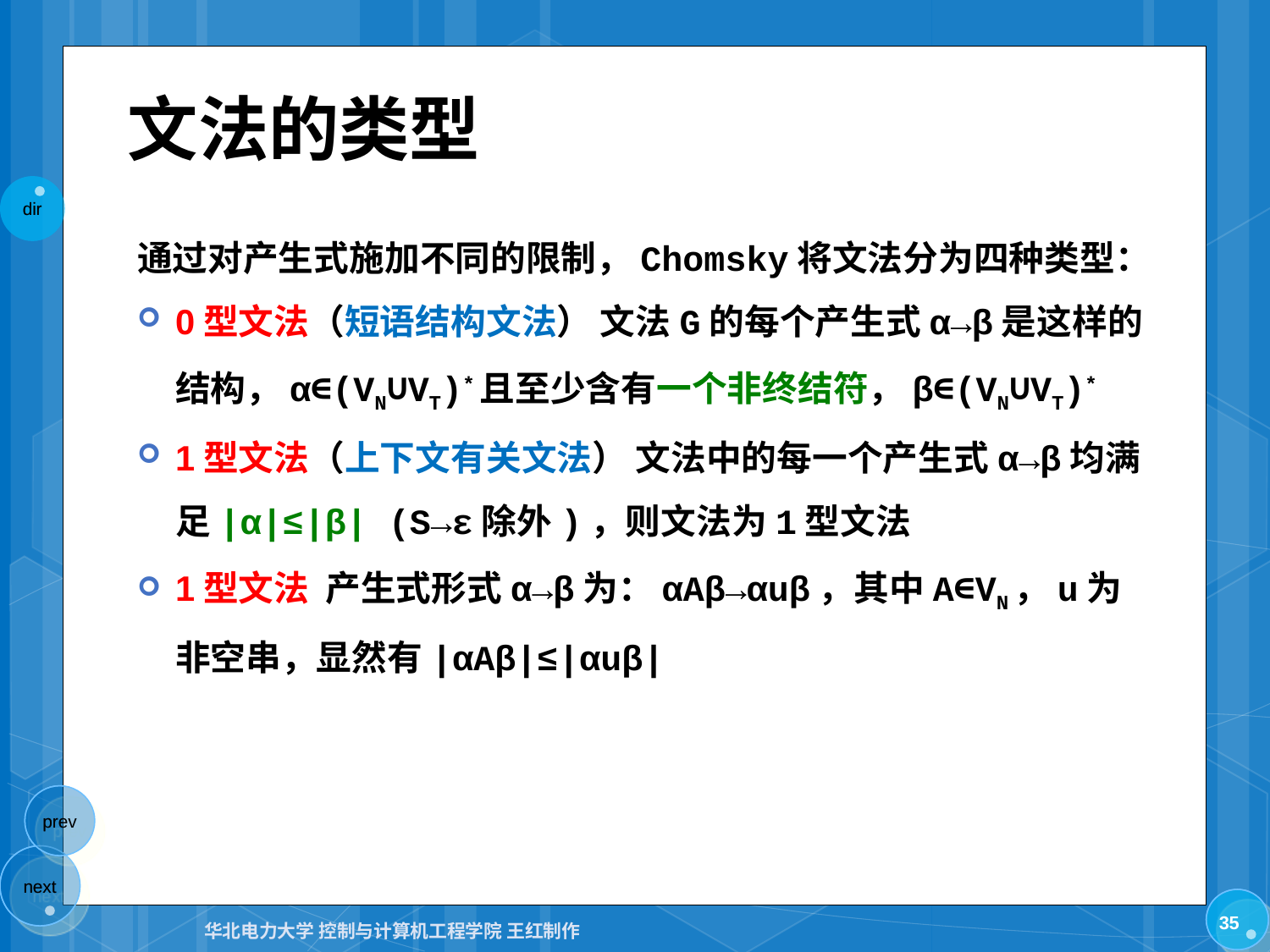

# 文法的类型
通过对产生式施加不同的限制，Chomsky将文法分为四种类型：
0型文法（短语结构文法） 文法G的每个产生式α→β是这样的结构，α∈(VN∪VT)*且至少含有一个非终结符，β∈(VN∪VT)*
1型文法（上下文有关文法） 文法中的每一个产生式α→β均满足|α|≤|β| (S→ε除外)，则文法为1型文法
1型文法  产生式形式α→β为：αAβ→αuβ，其中A∈VN，u为非空串，显然有|αAβ|≤|αuβ|

35
华北电力大学 控制与计算机工程学院 王红制作